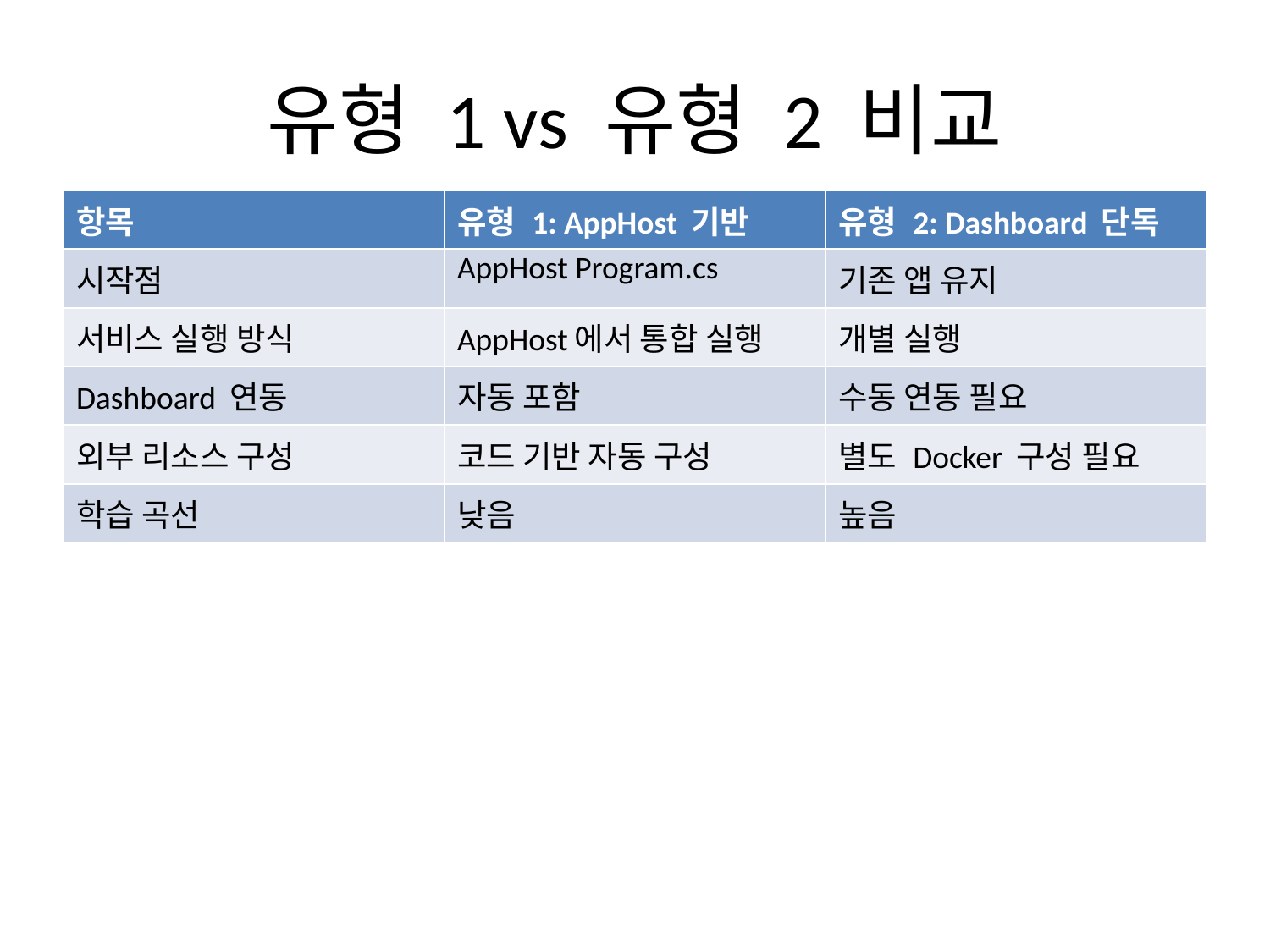

# 유형 1 vs 유형 2 비교
| 항목 | 유형 1: AppHost 기반 | 유형 2: Dashboard 단독 |
| --- | --- | --- |
| 시작점 | AppHost Program.cs | 기존 앱 유지 |
| 서비스 실행 방식 | AppHost에서 통합 실행 | 개별 실행 |
| Dashboard 연동 | 자동 포함 | 수동 연동 필요 |
| 외부 리소스 구성 | 코드 기반 자동 구성 | 별도 Docker 구성 필요 |
| 학습 곡선 | 낮음 | 높음 |